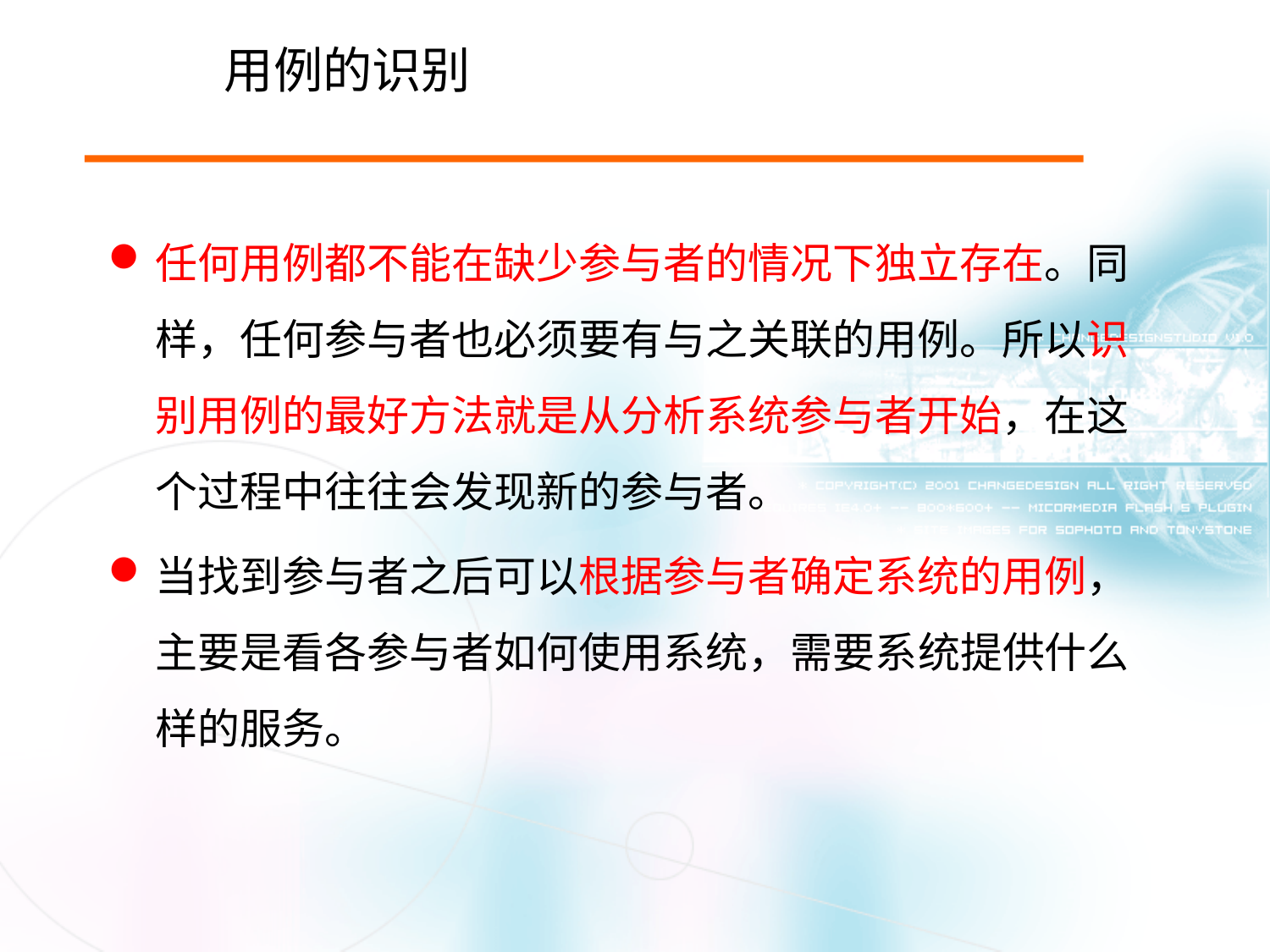

# 用例的识别
任何用例都不能在缺少参与者的情况下独立存在。同样，任何参与者也必须要有与之关联的用例。所以识别用例的最好方法就是从分析系统参与者开始，在这个过程中往往会发现新的参与者。
当找到参与者之后可以根据参与者确定系统的用例，主要是看各参与者如何使用系统，需要系统提供什么样的服务。